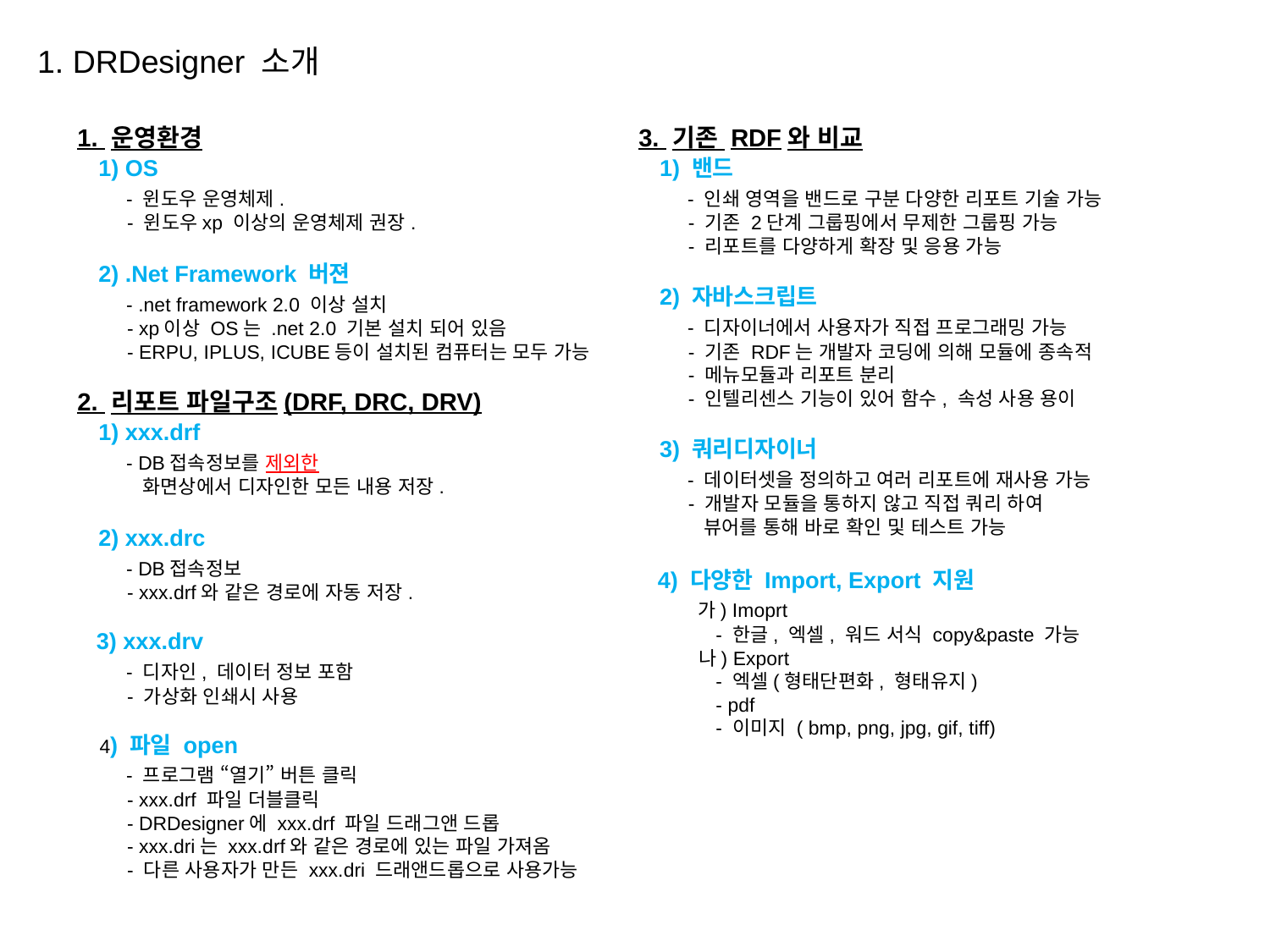

1. DRDesigner 소개

3. 기존 RDF와 비교
   1) 밴드
       - 인쇄 영역을 밴드로 구분 다양한 리포트 기술 가능
         - 기존 2단계 그룹핑에서 무제한 그룹핑 가능
         - 리포트를 다양하게 확장 및 응용 가능

   2) 자바스크립트
       - 디자이너에서 사용자가 직접 프로그래밍 가능
         - 기존 RDF는 개발자 코딩에 의해 모듈에 종속적
         - 메뉴모듈과 리포트 분리
         - 인텔리센스 기능이 있어 함수, 속성 사용 용이

   3) 쿼리디자이너
       - 데이터셋을 정의하고 여러 리포트에 재사용 가능
         - 개발자 모듈을 통하지 않고 직접 쿼리 하여
           뷰어를 통해 바로 확인 및 테스트 가능

   4) 다양한 Import, Export 지원
        가) Imoprt
              - 한글, 엑셀, 워드 서식 copy&paste 가능
          나) Export
              - 엑셀(형태단편화, 형태유지)
              - pdf
              - 이미지 ( bmp, png, jpg, gif, tiff)

1. 운영환경
   1) OS
       - 윈도우 운영체제.
         - 윈도우xp 이상의 운영체제 권장.

   2) .Net Framework 버젼
       - .net framework 2.0 이상 설치
         - xp이상 OS는 .net 2.0 기본 설치 되어 있음
         - ERPU, IPLUS, ICUBE등이 설치된 컴퓨터는 모두 가능

2. 리포트 파일구조(DRF, DRC, DRV)
   1) xxx.drf
       - DB접속정보를 제외한
           화면상에서 디자인한 모든 내용 저장.

   2) xxx.drc
       - DB접속정보
         - xxx.drf와 같은 경로에 자동 저장.

   3) xxx.drv
       - 디자인, 데이터 정보 포함
         - 가상화 인쇄시 사용

    4) 파일 open
       - 프로그램 “열기” 버튼 클릭
         - xxx.drf 파일 더블클릭
         - DRDesigner에 xxx.drf 파일 드래그앤 드롭
         - xxx.dri는 xxx.drf와 같은 경로에 있는 파일 가져옴
         - 다른 사용자가 만든 xxx.dri 드래앤드롭으로 사용가능